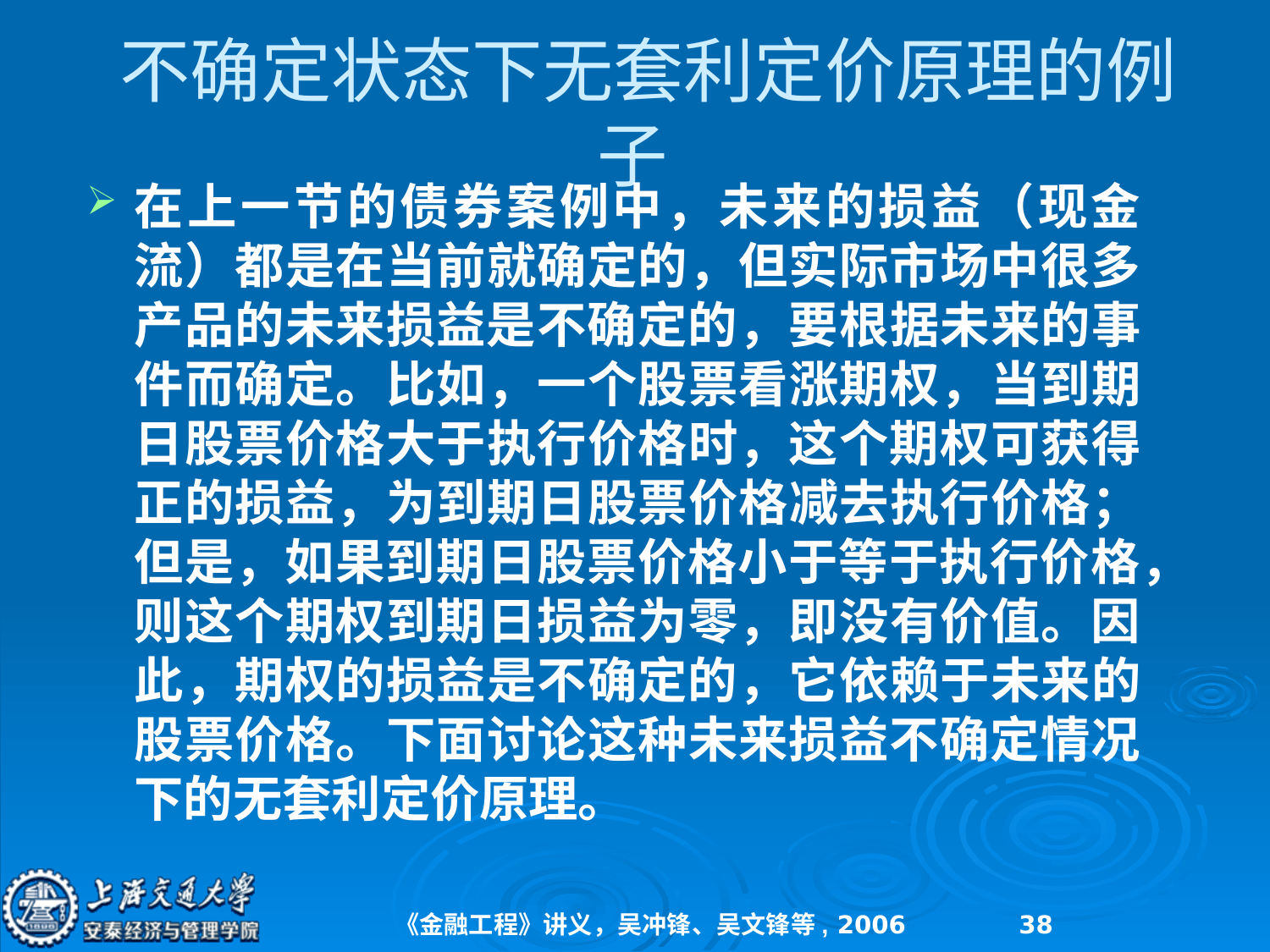

# 不确定状态下无套利定价原理的例子
在上一节的债券案例中，未来的损益（现金流）都是在当前就确定的，但实际市场中很多产品的未来损益是不确定的，要根据未来的事件而确定。比如，一个股票看涨期权，当到期日股票价格大于执行价格时，这个期权可获得正的损益，为到期日股票价格减去执行价格；但是，如果到期日股票价格小于等于执行价格，则这个期权到期日损益为零，即没有价值。因此，期权的损益是不确定的，它依赖于未来的股票价格。下面讨论这种未来损益不确定情况下的无套利定价原理。